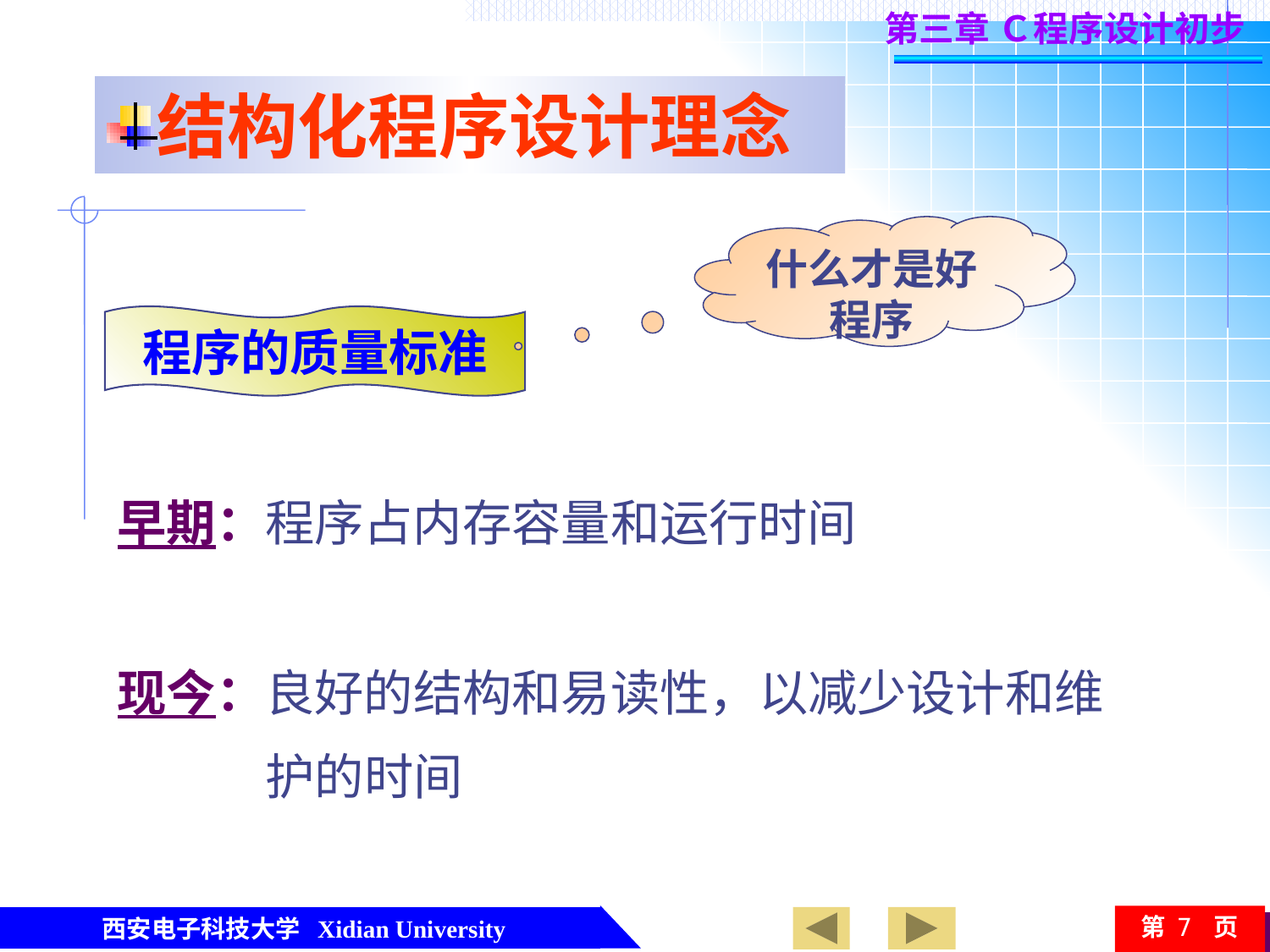

第三章 Ｃ程序设计初步

结构化程序设计理念
什么才是好程序
程序的质量标准
早期：程序占内存容量和运行时间
现今：良好的结构和易读性，以减少设计和维
　　　护的时间